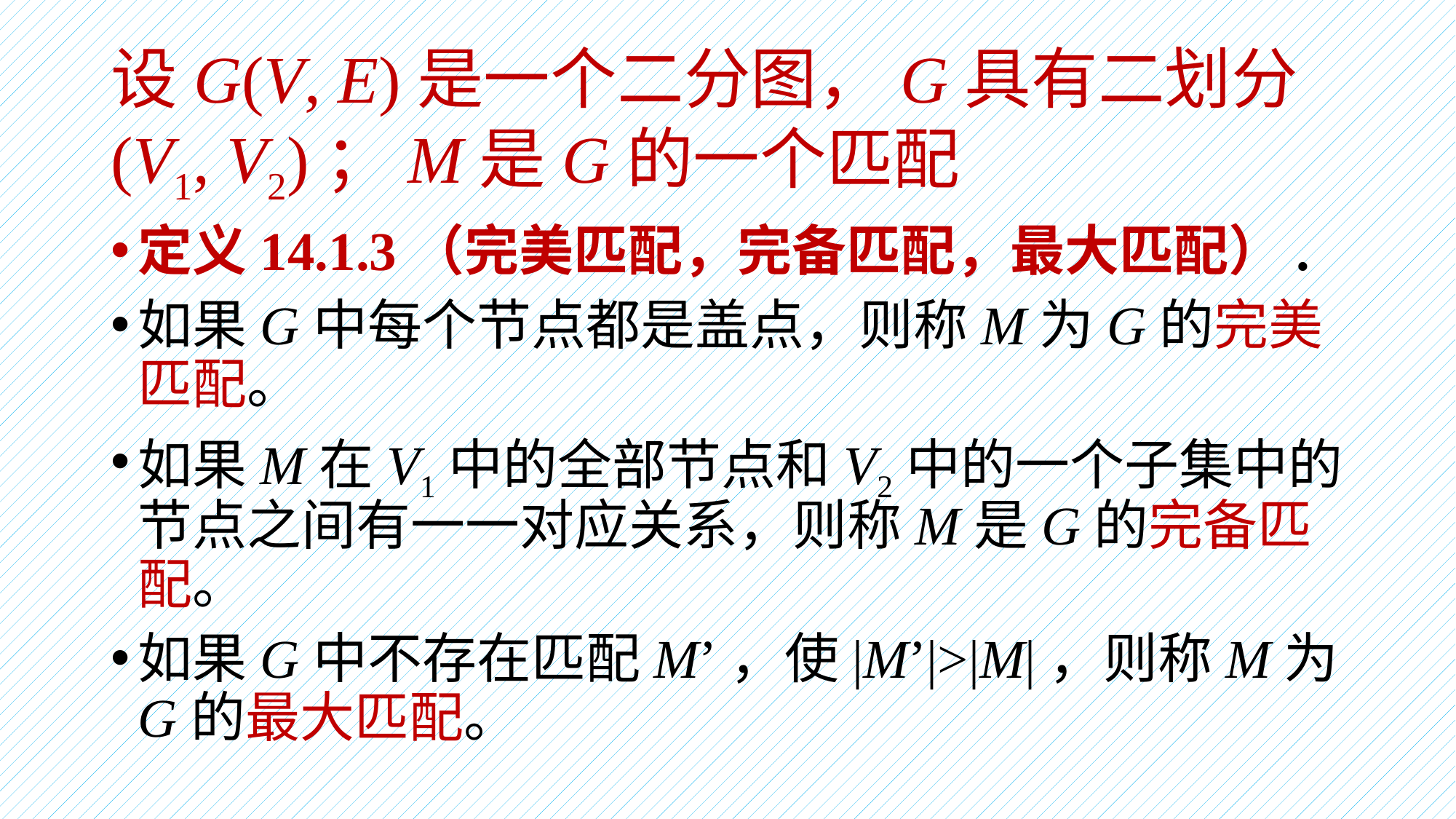

# 设G(V, E)是一个二分图，G具有二划分(V1, V2)；M是G的一个匹配
定义14.1.3（完美匹配，完备匹配，最大匹配）.
如果G中每个节点都是盖点，则称M为G的完美匹配。
如果M在V1中的全部节点和V2中的一个子集中的节点之间有一一对应关系，则称M是G的完备匹配。
如果G中不存在匹配M’，使|M’|>|M|，则称M为G的最大匹配。